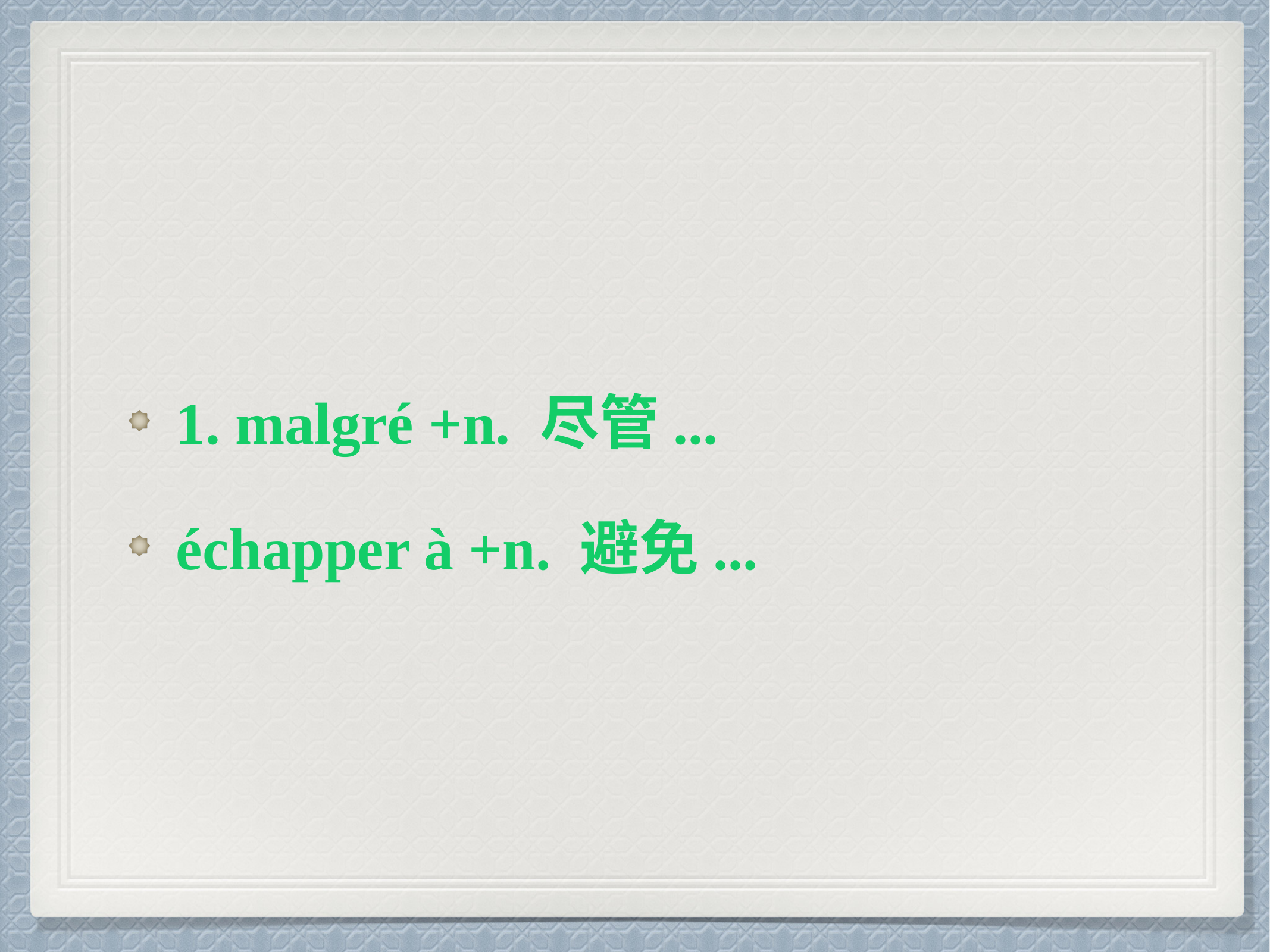

1. malgré +n. 尽管...
échapper à +n. 避免...